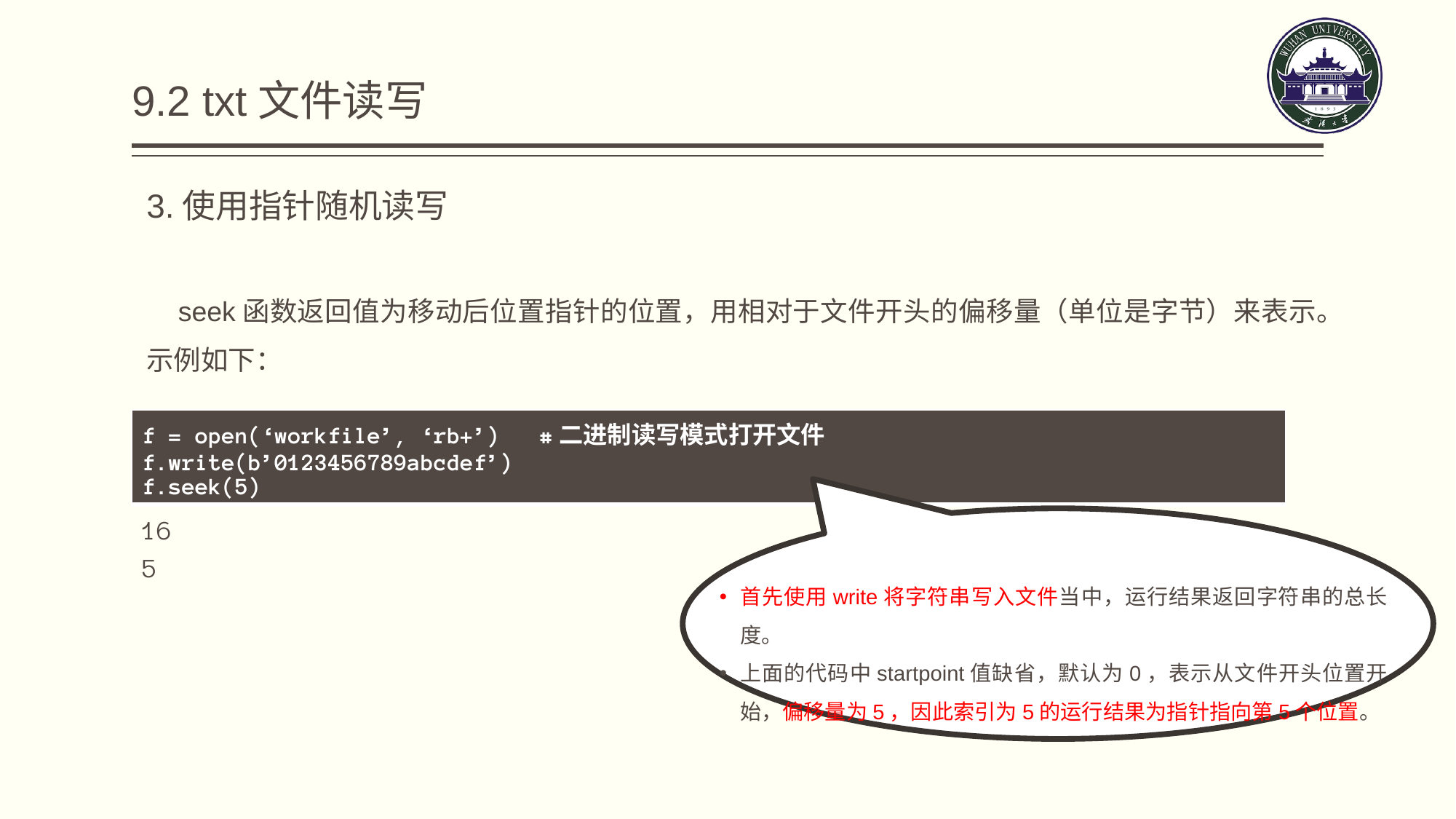

9.2 txt文件读写
3.使用指针随机读写

    seek函数返回值为移动后位置指针的位置，用相对于文件开头的偏移量（单位是字节）来表示。示例如下：
| f = open(‘workfile’, ‘rb+’) #二进制读写模式打开文件 f.write(b’0123456789abcdef’) f.seek(5) |
| --- |
16
5

首先使用write将字符串写入文件当中，运行结果返回字符串的总长度。
上面的代码中startpoint值缺省，默认为0，表示从文件开头位置开始，偏移量为5，因此索引为5的运行结果为指针指向第5个位置。